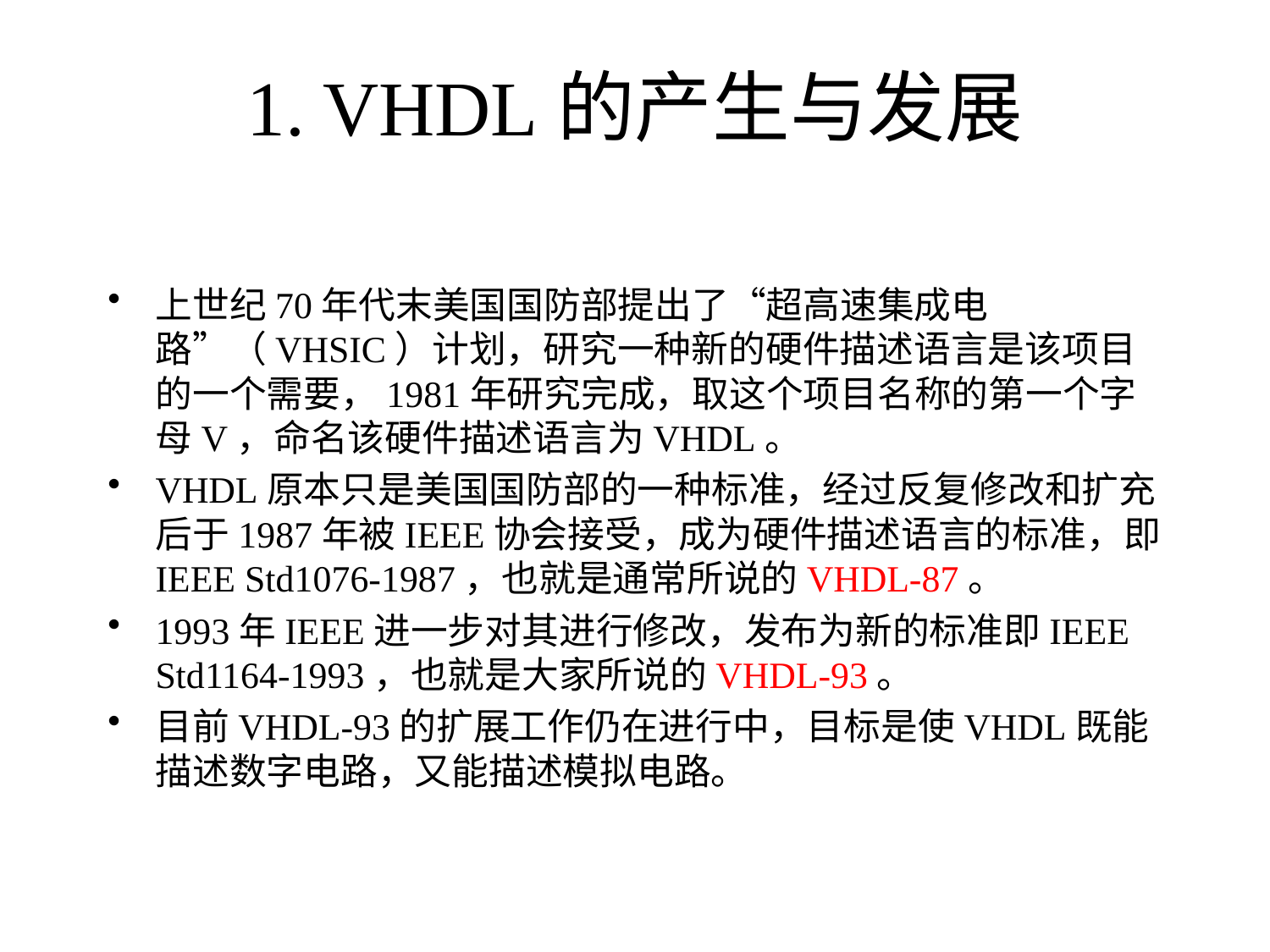

# 1. VHDL的产生与发展
上世纪70年代末美国国防部提出了“超高速集成电路”（VHSIC）计划，研究一种新的硬件描述语言是该项目的一个需要，1981年研究完成，取这个项目名称的第一个字母V，命名该硬件描述语言为VHDL。
VHDL原本只是美国国防部的一种标准，经过反复修改和扩充后于1987年被IEEE协会接受，成为硬件描述语言的标准，即IEEE Std1076-1987，也就是通常所说的VHDL-87。
1993年IEEE进一步对其进行修改，发布为新的标准即IEEE Std1164-1993，也就是大家所说的VHDL-93。
目前VHDL-93的扩展工作仍在进行中，目标是使VHDL既能描述数字电路，又能描述模拟电路。